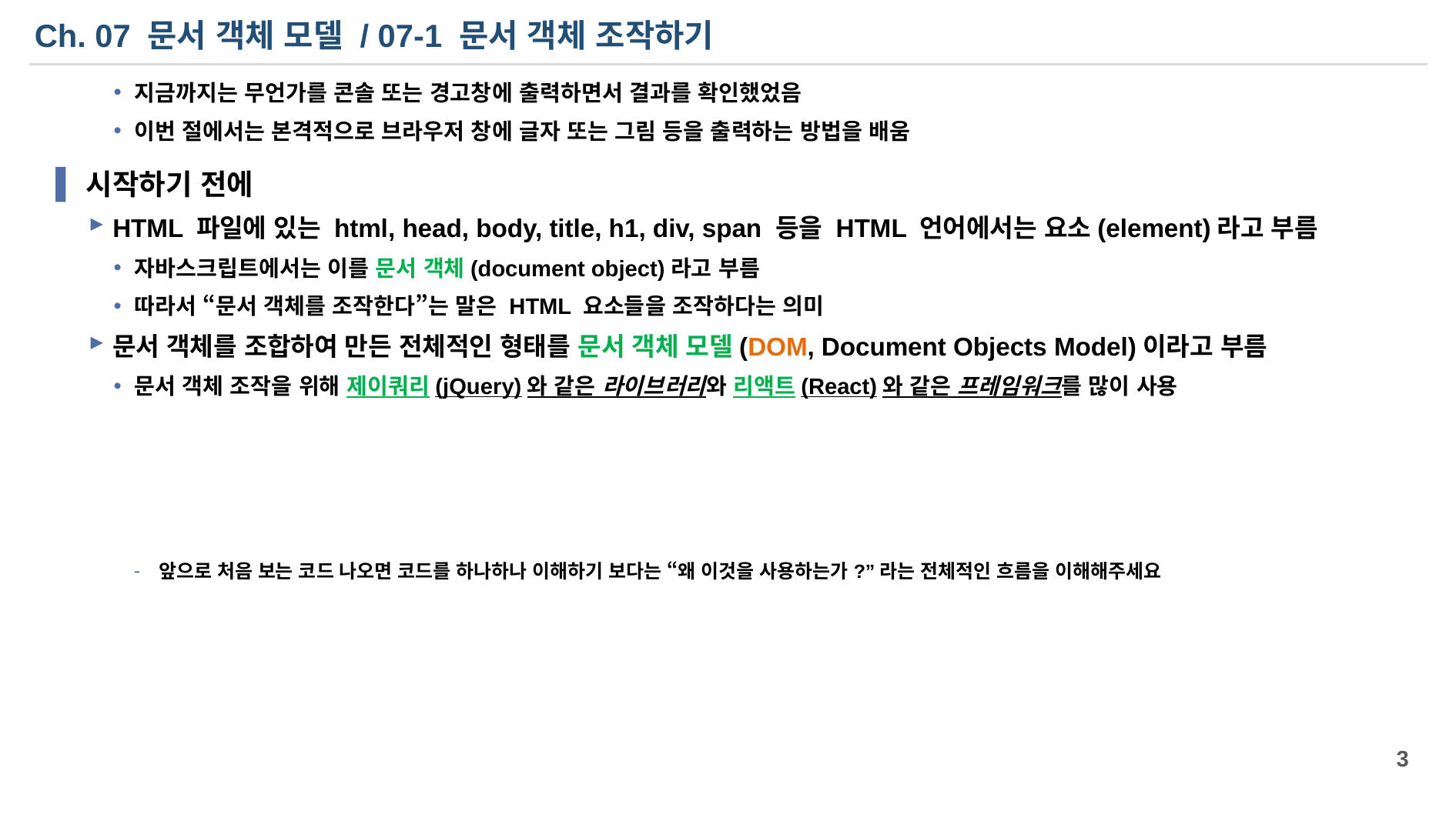

# Ch. 07 문서 객체 모델 / 07-1 문서 객체 조작하기
지금까지는 무언가를 콘솔 또는 경고창에 출력하면서 결과를 확인했었음
이번 절에서는 본격적으로 브라우저 창에 글자 또는 그림 등을 출력하는 방법을 배움
시작하기 전에
HTML 파일에 있는 html, head, body, title, h1, div, span 등을 HTML 언어에서는 요소(element)라고 부름
자바스크립트에서는 이를 문서 객체(document object)라고 부름
따라서 “문서 객체를 조작한다”는 말은 HTML 요소들을 조작하다는 의미
문서 객체를 조합하여 만든 전체적인 형태를 문서 객체 모델(DOM, Document Objects Model)이라고 부름
문서 객체 조작을 위해 제이쿼리(jQuery)와 같은 라이브러리와 리액트(React)와 같은 프레임워크를 많이 사용

앞으로 처음 보는 코드 나오면 코드를 하나하나 이해하기 보다는 “왜 이것을 사용하는가?”라는 전체적인 흐름을 이해해주세요

3